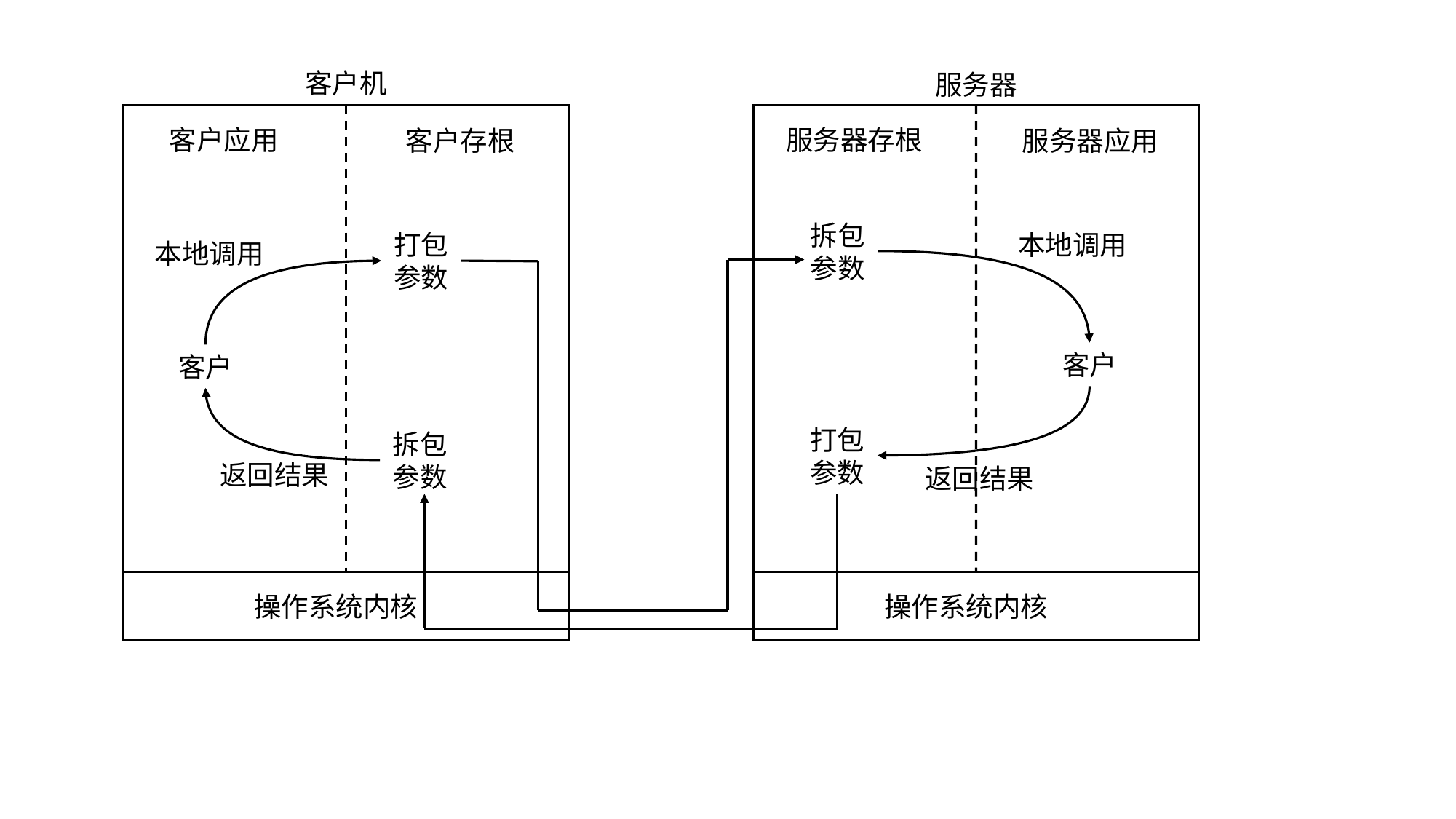

客户机
服务器

客户应用
服务器存根
客户存根
服务器应用
拆包
参数
打包
参数
本地调用
本地调用
客户
客户
打包
参数
拆包
参数
返回结果
返回结果
操作系统内核
操作系统内核